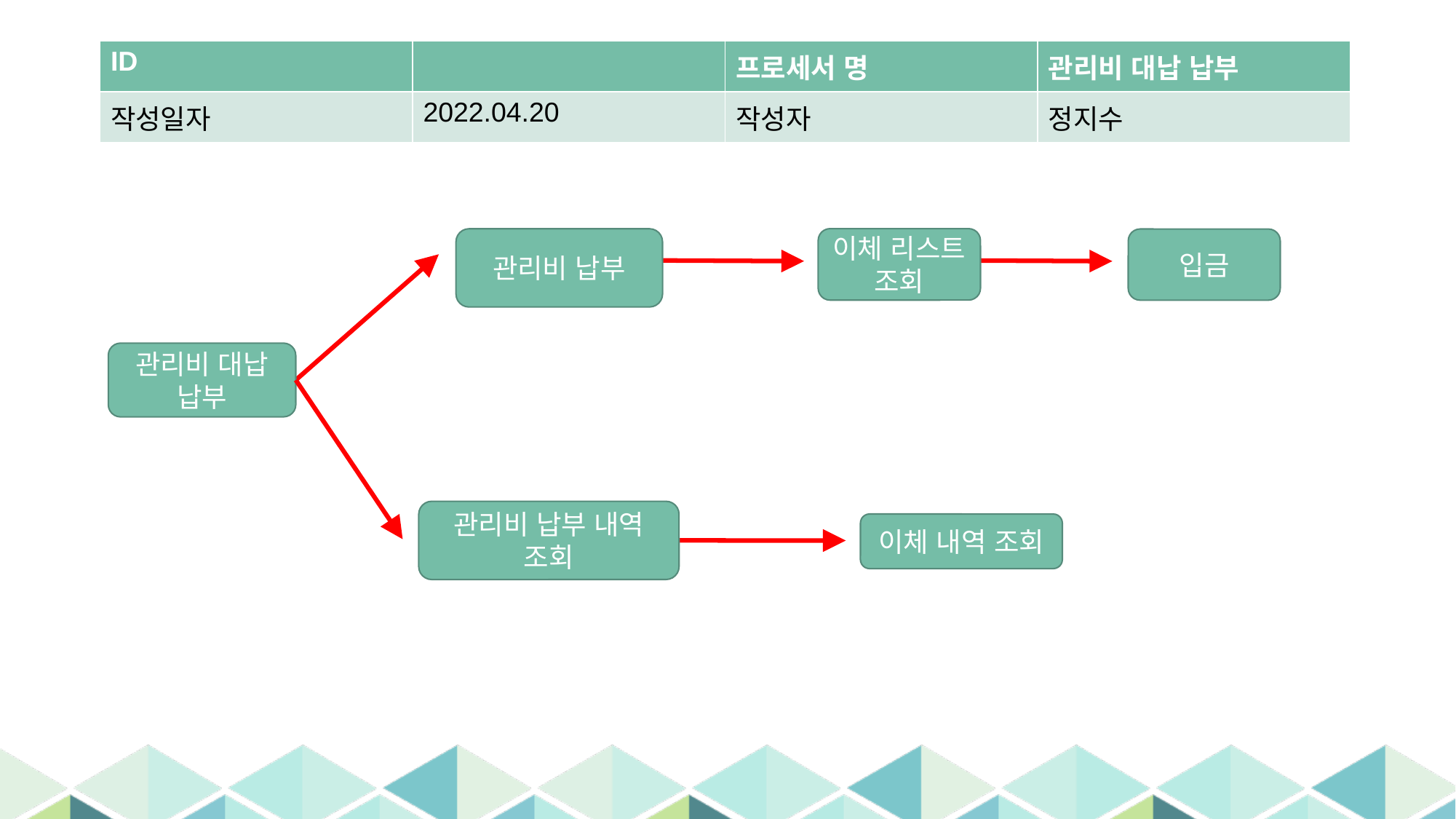

| ID |  | 프로세서 명 | 관리비 대납 납부 |
| --- | --- | --- | --- |
| 작성일자 | 2022.04.20 | 작성자 | 정지수 |
이체 리스트 조회
관리비 납부
입금
관리비 대납 납부
관리비 납부 내역 조회
이체 내역 조회